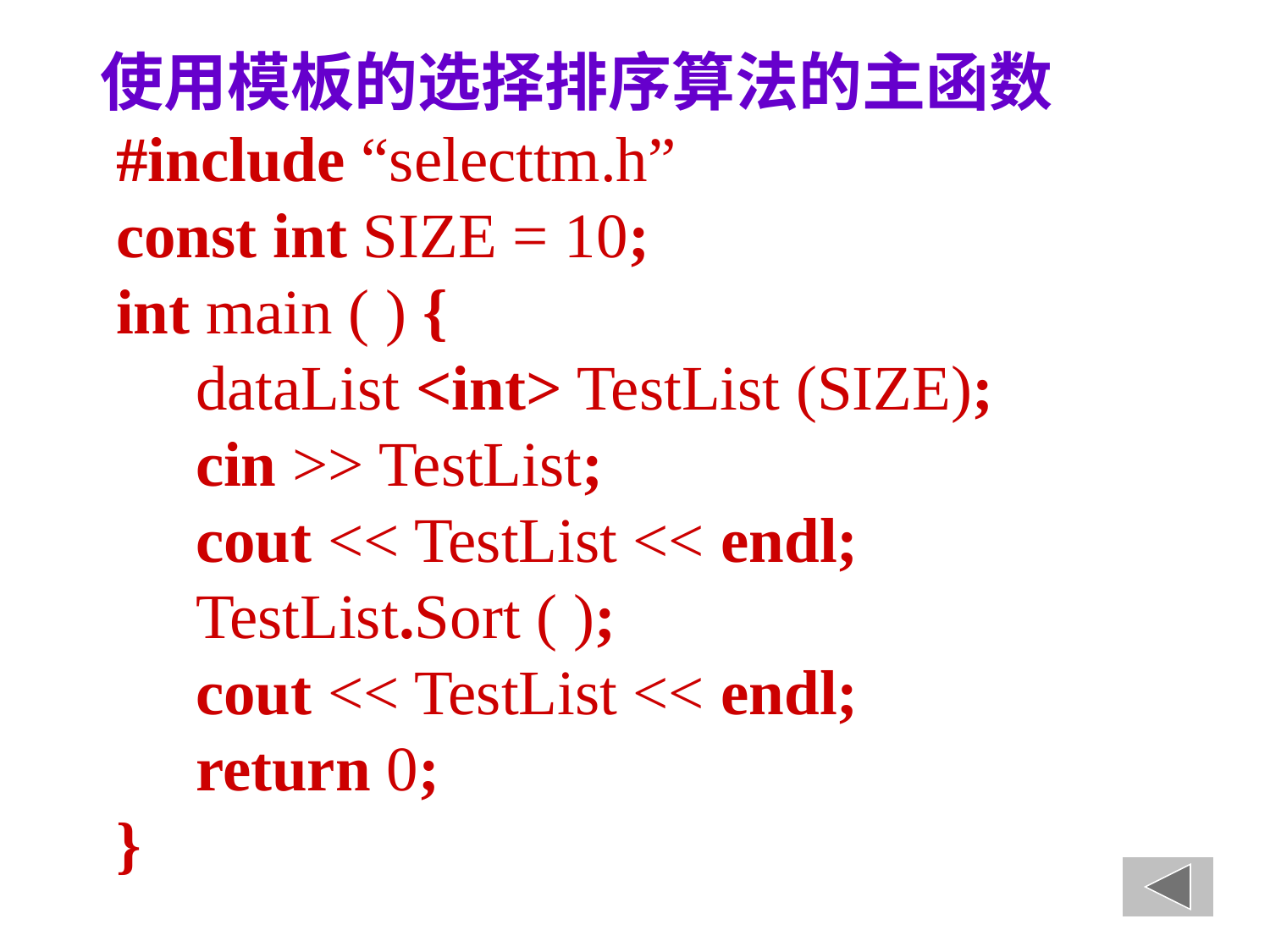

使用模板的选择排序算法的主函数
 #include “selecttm.h”
 const int SIZE = 10;
 int main ( ) {
      dataList <int> TestList (SIZE);
      cin >> TestList;
      cout << TestList << endl;
      TestList.Sort ( );
      cout << TestList << endl;
      return 0;
 }